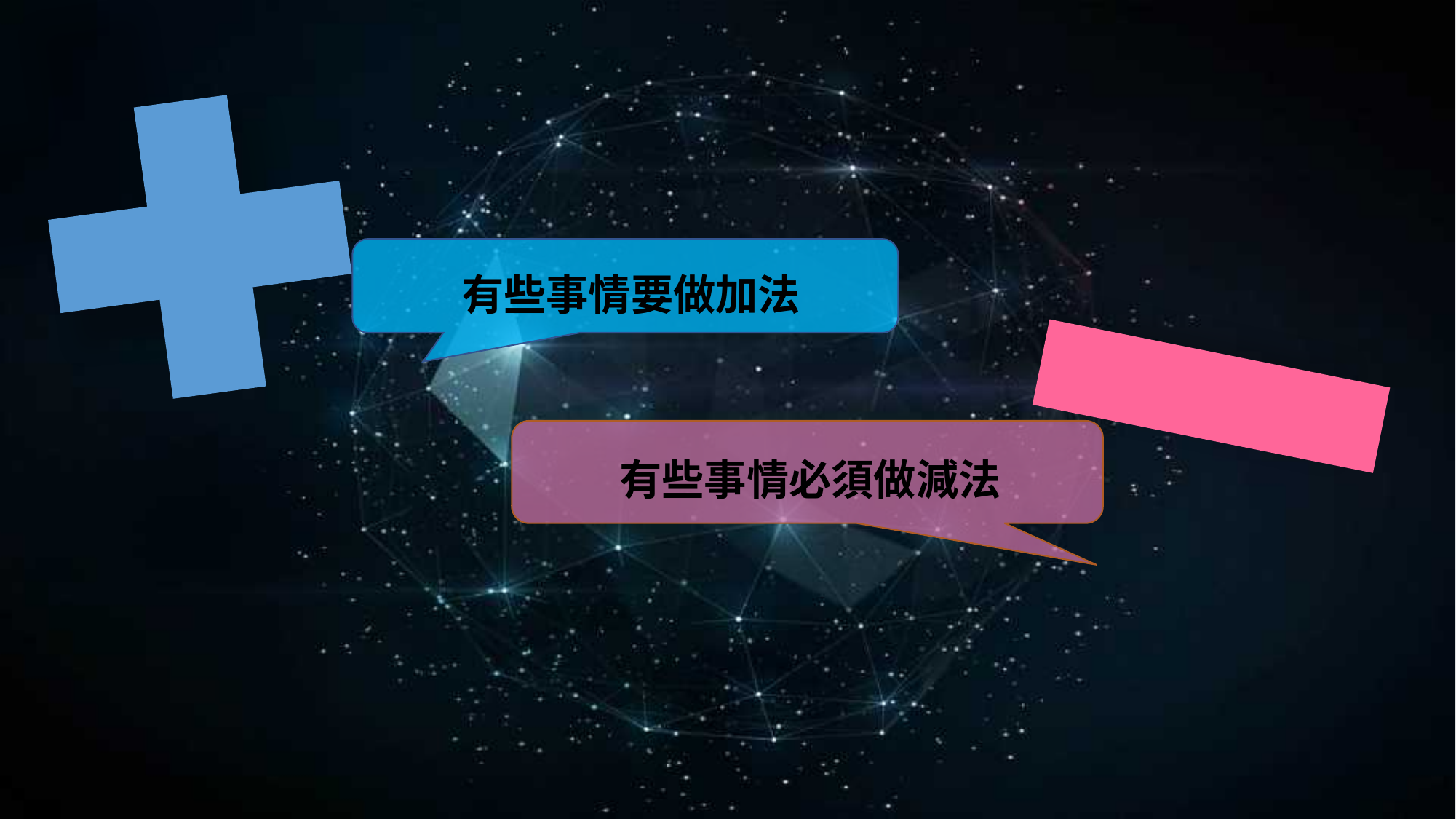

| 有些事情要做加法 |
| --- |

| 有些事情必須做減法 |
| --- |